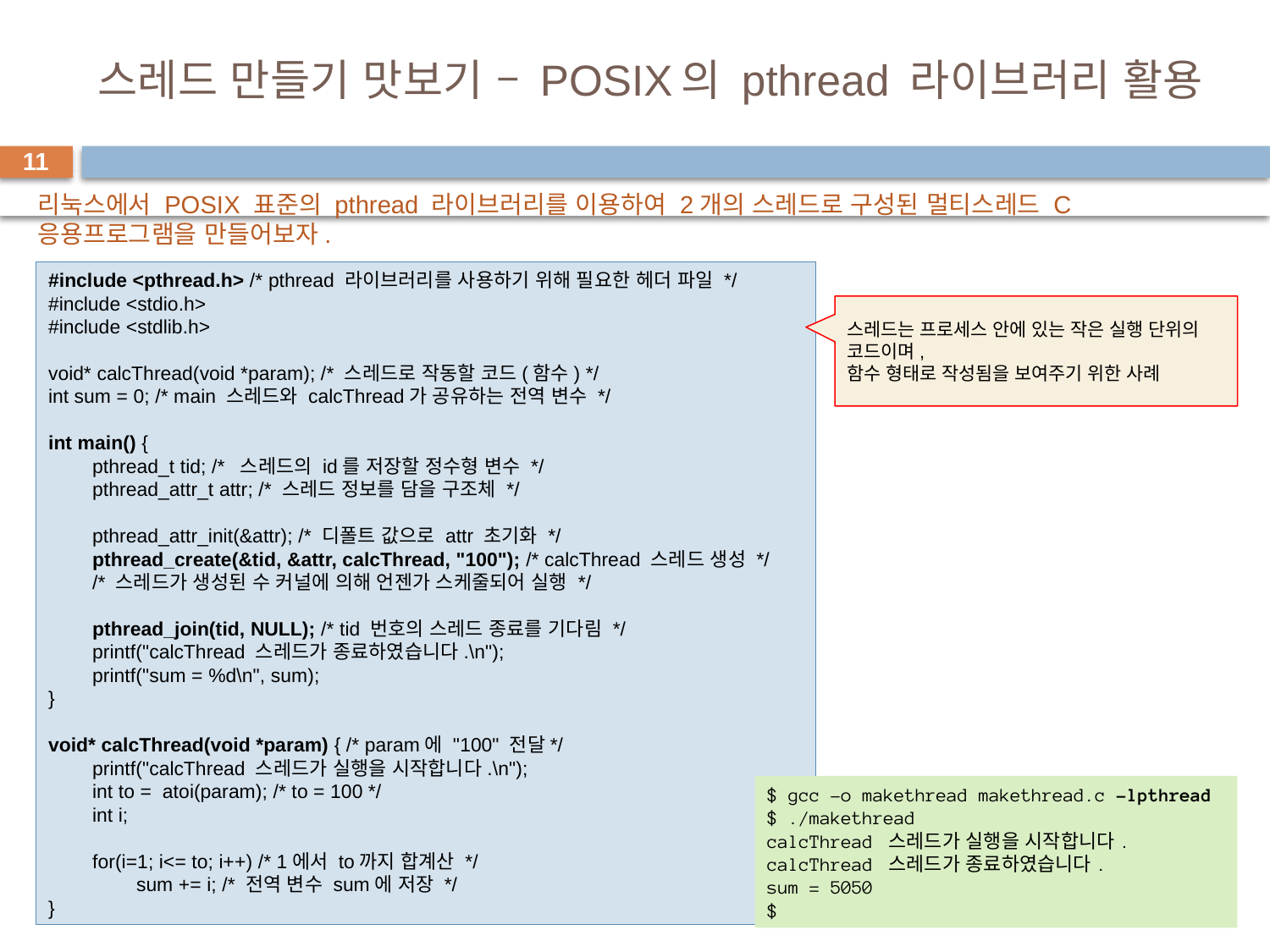

# 스레드 만들기 맛보기 – POSIX의 pthread 라이브러리 활용
11
리눅스에서 POSIX 표준의 pthread 라이브러리를 이용하여 2개의 스레드로 구성된 멀티스레드 C 응용프로그램을 만들어보자.

#include <pthread.h> /* pthread 라이브러리를 사용하기 위해 필요한 헤더 파일 */
#include <stdio.h>
#include <stdlib.h>

void* calcThread(void *param); /* 스레드로 작동할 코드(함수) */
int sum = 0; /* main 스레드와 calcThread가 공유하는 전역 변수 */

int main() {
        pthread_t tid; /*  스레드의 id를 저장할 정수형 변수 */
        pthread_attr_t attr; /* 스레드 정보를 담을 구조체 */

        pthread_attr_init(&attr); /* 디폴트 값으로 attr 초기화 */
        pthread_create(&tid, &attr, calcThread, "100"); /* calcThread 스레드 생성 */
        /* 스레드가 생성된 수 커널에 의해 언젠가 스케줄되어 실행 */

        pthread_join(tid, NULL); /* tid 번호의 스레드 종료를 기다림 */
        printf("calcThread 스레드가 종료하였습니다.\n");
        printf("sum = %d\n", sum);
}

void* calcThread(void *param) { /* param에 "100" 전달*/
        printf("calcThread 스레드가 실행을 시작합니다.\n");
        int to =  atoi(param); /* to = 100 */
        int i;

        for(i=1; i<= to; i++) /* 1에서 to까지 합계산 */
                sum += i; /* 전역 변수 sum에 저장 */
}
스레드는 프로세스 안에 있는 작은 실행 단위의 코드이며,
함수 형태로 작성됨을 보여주기 위한 사례
$ gcc -o makethread makethread.c -lpthread
$ ./makethread
calcThread 스레드가 실행을 시작합니다.
calcThread 스레드가 종료하였습니다.
sum = 5050
$